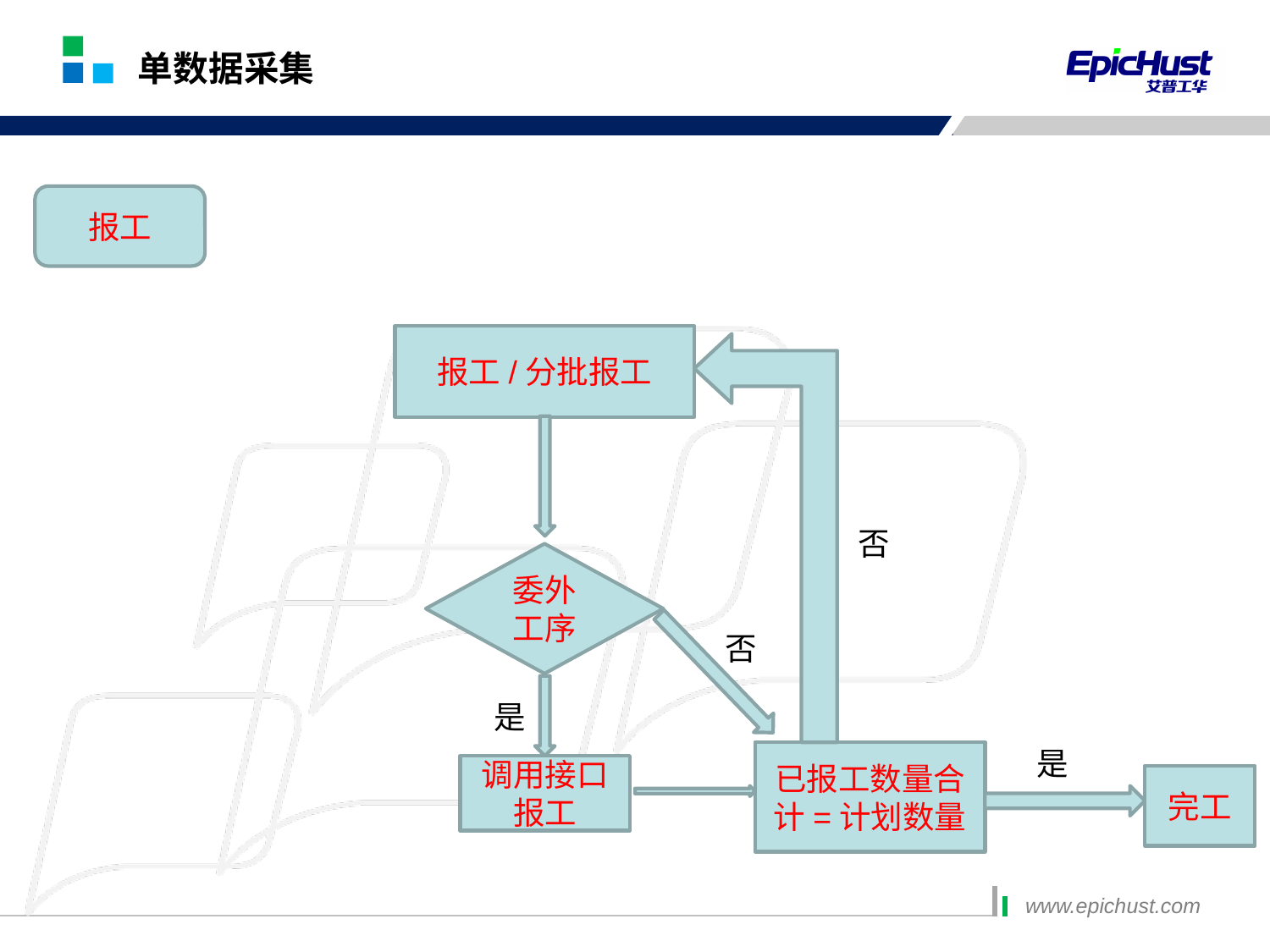

# 单数据采集
报工
报工/分批报工

否
委外工序

否

是
是
已报工数量合计=计划数量
调用接口报工
完工